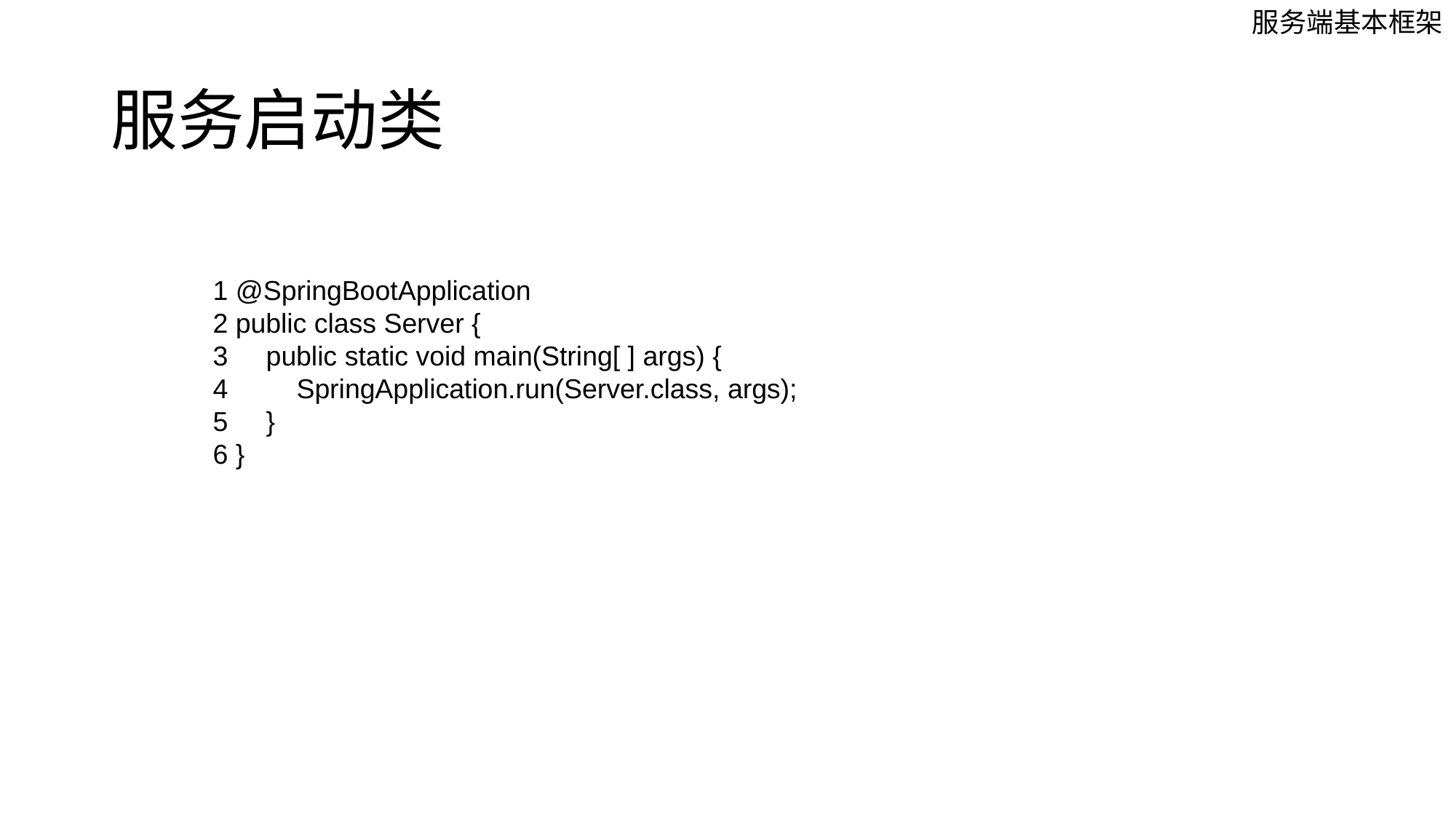

服务端基本框架
# 服务启动类
1 @SpringBootApplication
2 public class Server {
3     public static void main(String[ ] args) {
4         SpringApplication.run(Server.class, args);
5     }
6 }